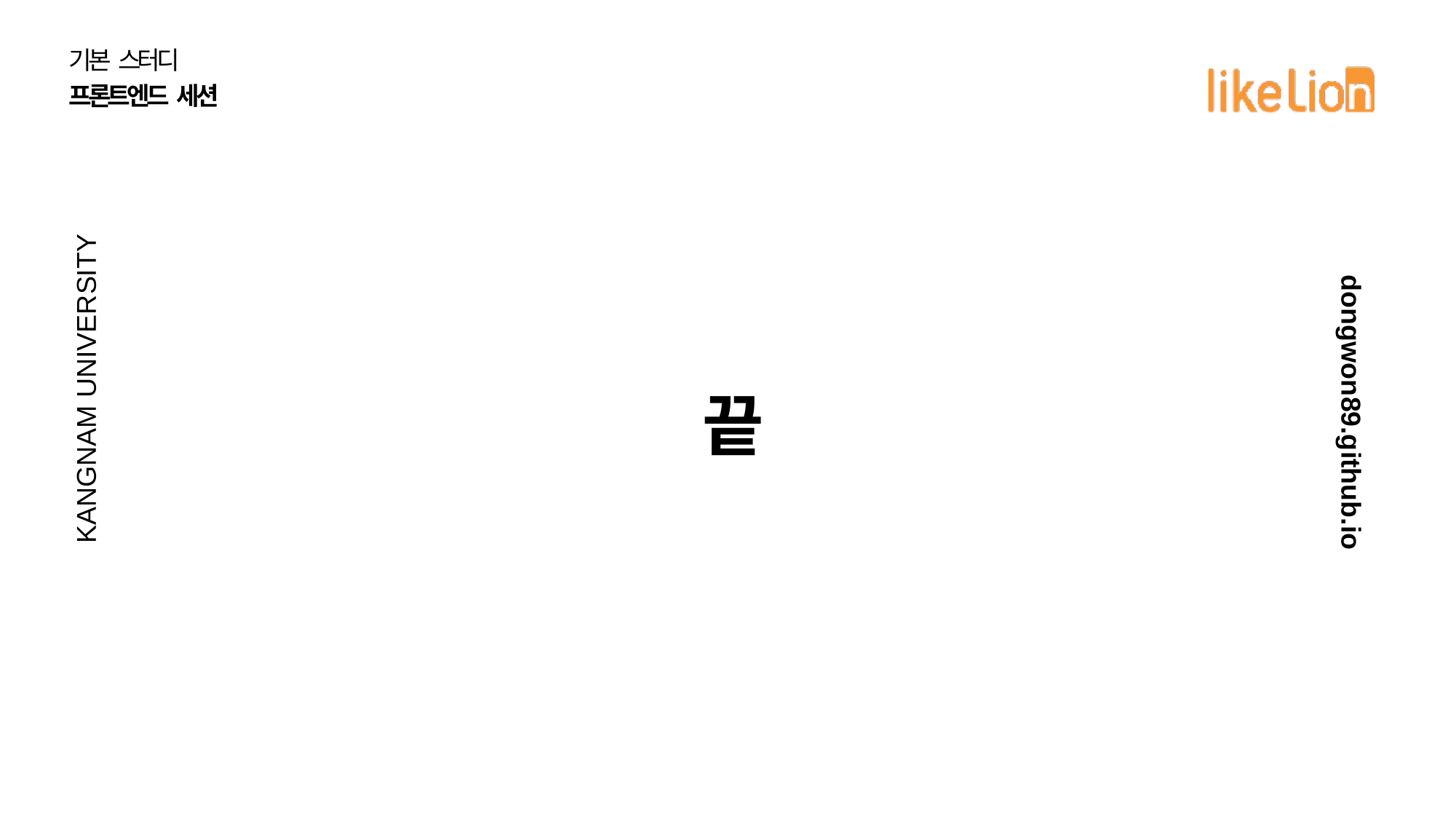

기본 스터디
프론트엔드 세션

KANGNAM UNIVERSITY
dongwon89.github.io
끝